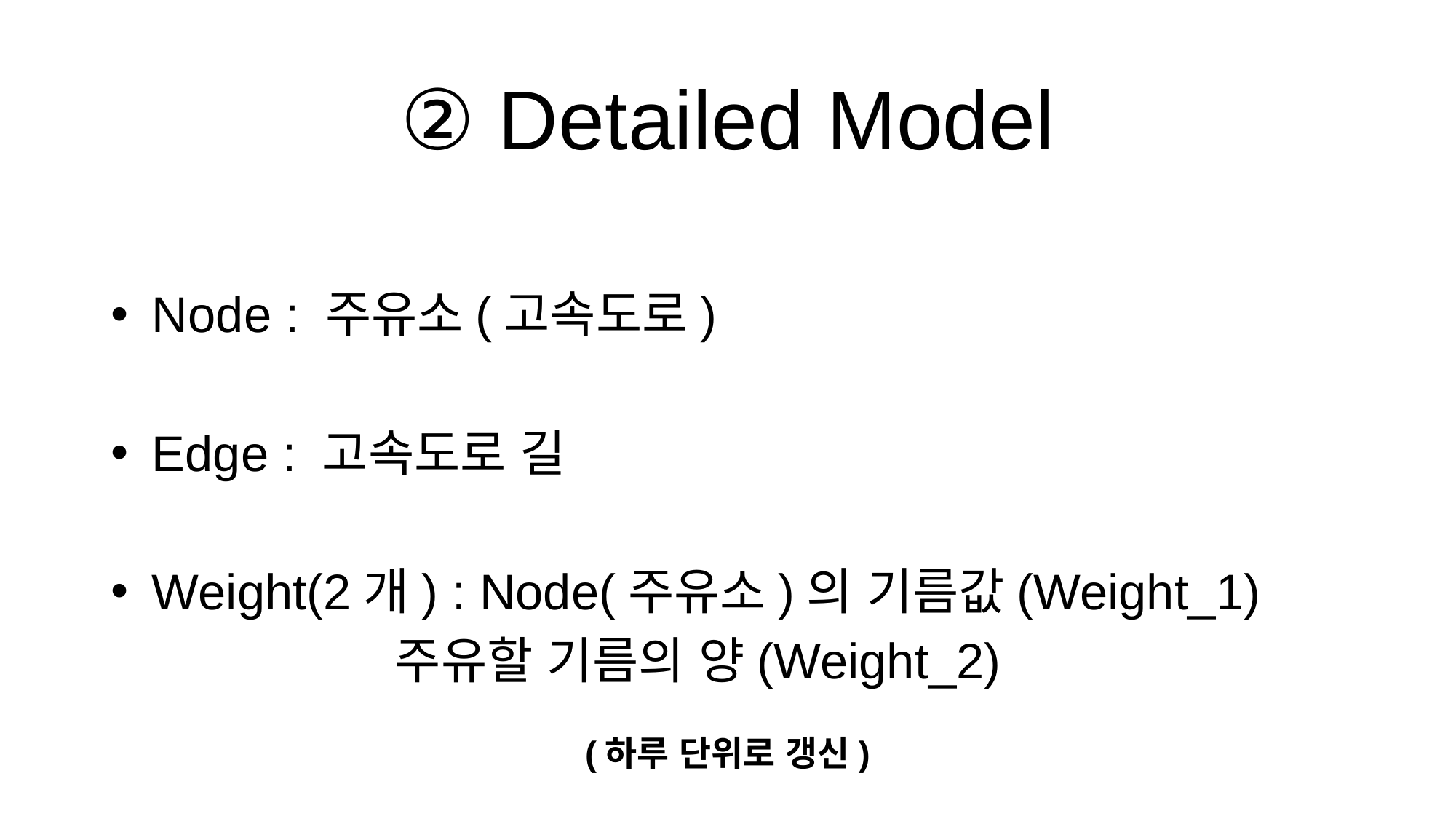

# ② Detailed Model

 Node : 주유소(고속도로)

 Edge : 고속도로 길

 Weight(2개) : Node(주유소)의 기름값(Weight_1)
                     주유할 기름의 양(Weight_2)

(하루 단위로 갱신)